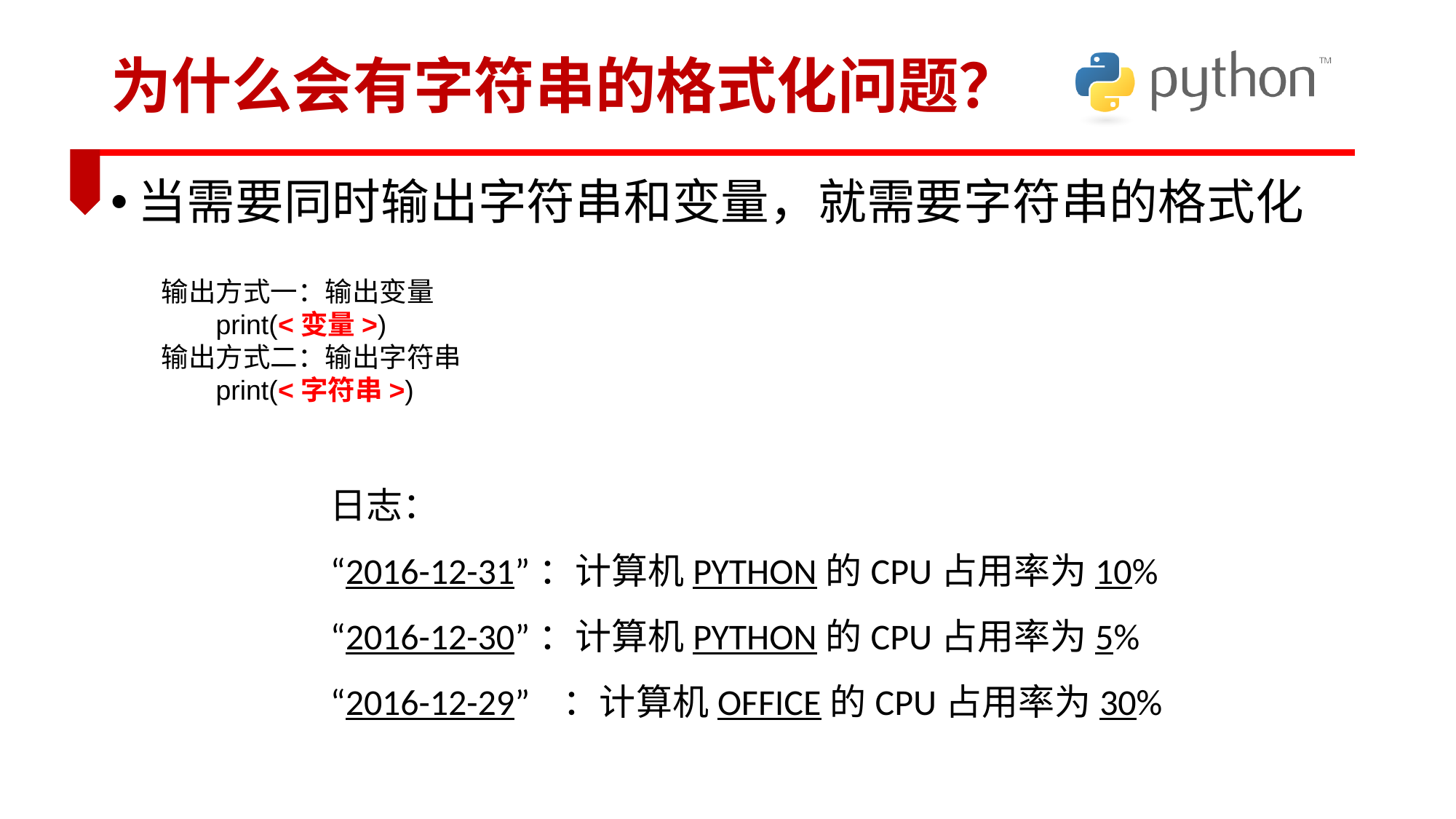

# 为什么会有字符串的格式化问题？
当需要同时输出字符串和变量，就需要字符串的格式化
输出方式一：输出变量
print(<变量>)
输出方式二：输出字符串
print(<字符串>)
日志：
“2016-12-31”：计算机PYTHON的CPU占用率为10%
“2016-12-30”：计算机PYTHON的CPU占用率为5%
“2016-12-29”   ：计算机OFFICE的CPU占用率为30%